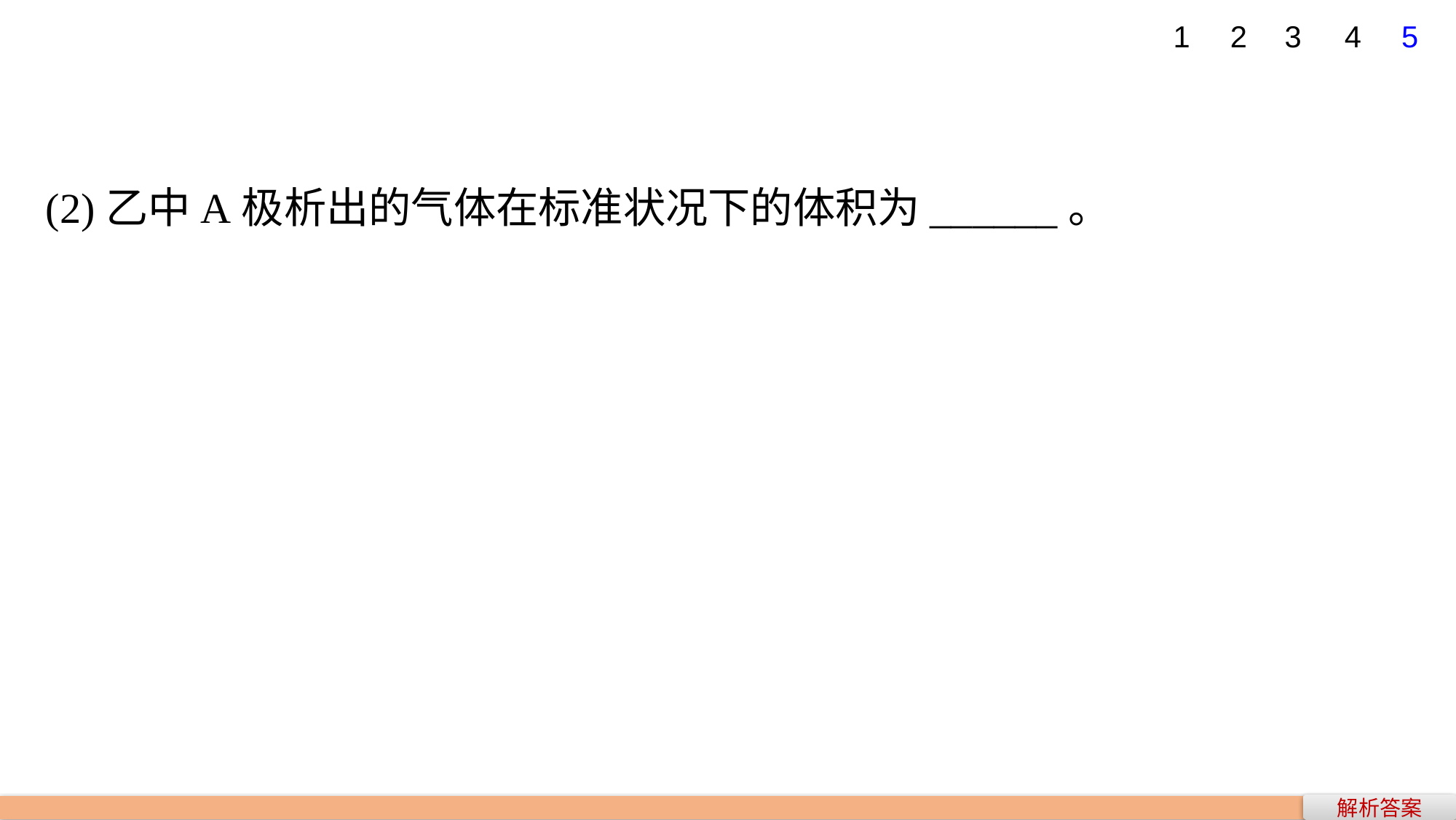

1
2
3
4
5
(2)乙中A极析出的气体在标准状况下的体积为______。
解析答案